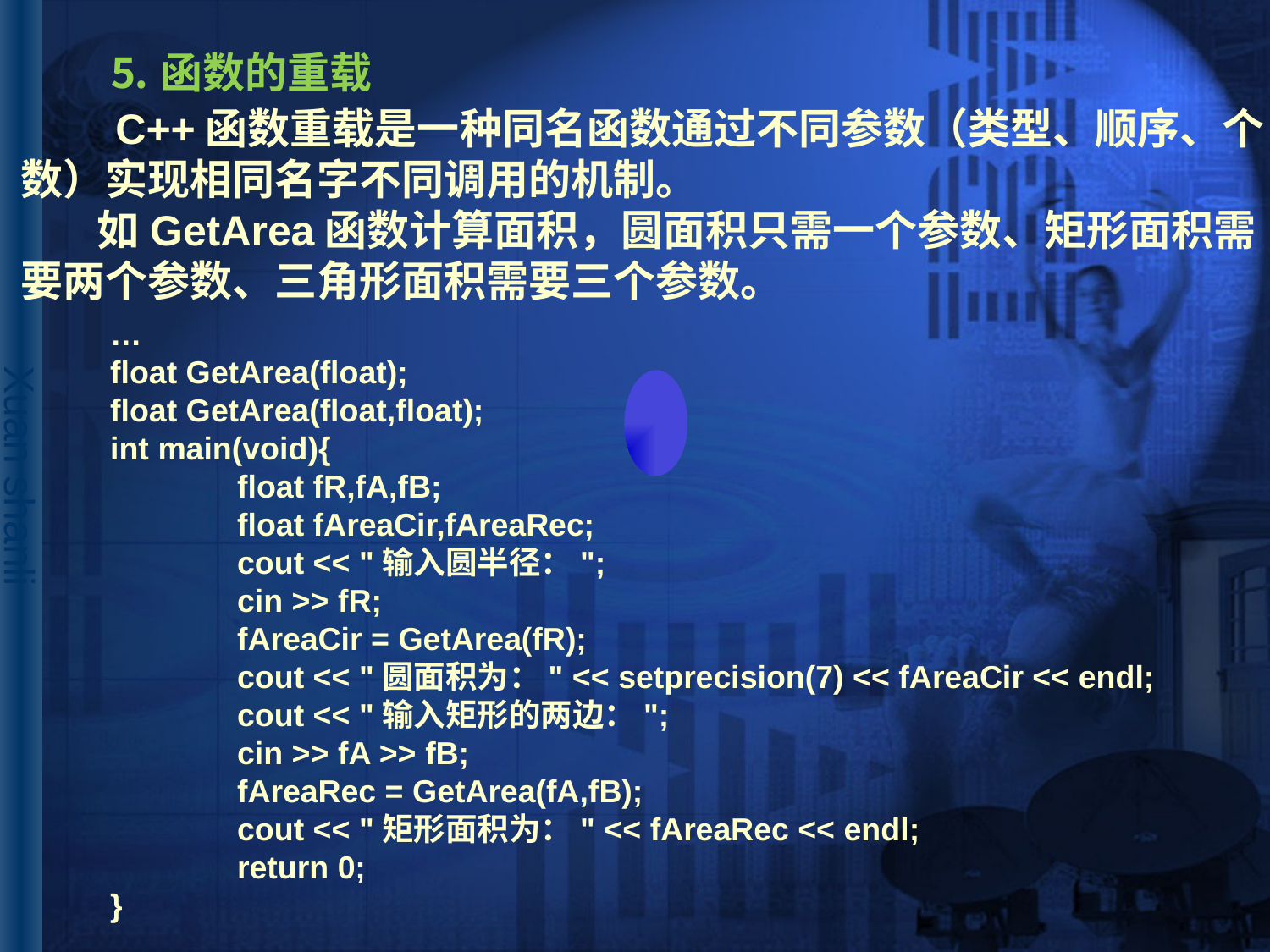

# ⒌函数的重载
        C++函数重载是一种同名函数通过不同参数（类型、顺序、个
数）实现相同名字不同调用的机制。
       如GetArea函数计算面积，圆面积只需一个参数、矩形面积需
要两个参数、三角形面积需要三个参数。
…
float GetArea(float);
float GetArea(float,float);
int main(void){
	float fR,fA,fB;
	float fAreaCir,fAreaRec;
	cout << "输入圆半径：";
	cin >> fR;
	fAreaCir = GetArea(fR);
	cout << "圆面积为：" << setprecision(7) << fAreaCir << endl;
	cout << "输入矩形的两边：";
	cin >> fA >> fB;
	fAreaRec = GetArea(fA,fB);
	cout << "矩形面积为：" << fAreaRec << endl;
	return 0;
}